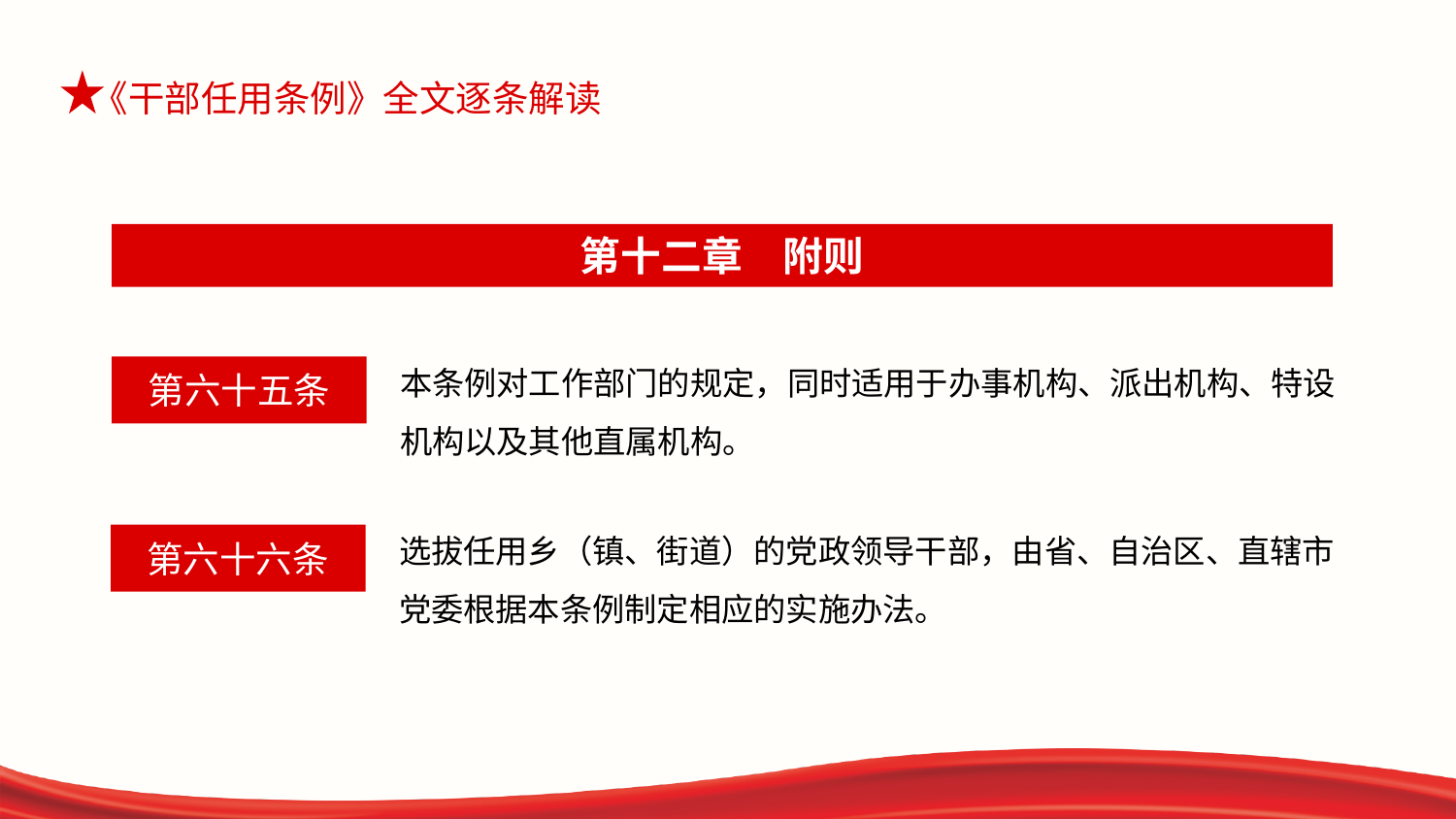

第十二章　附则
本条例对工作部门的规定，同时适用于办事机构、派出机构、特设机构以及其他直属机构。
第六十五条
选拔任用乡（镇、街道）的党政领导干部，由省、自治区、直辖市党委根据本条例制定相应的实施办法。
第六十六条